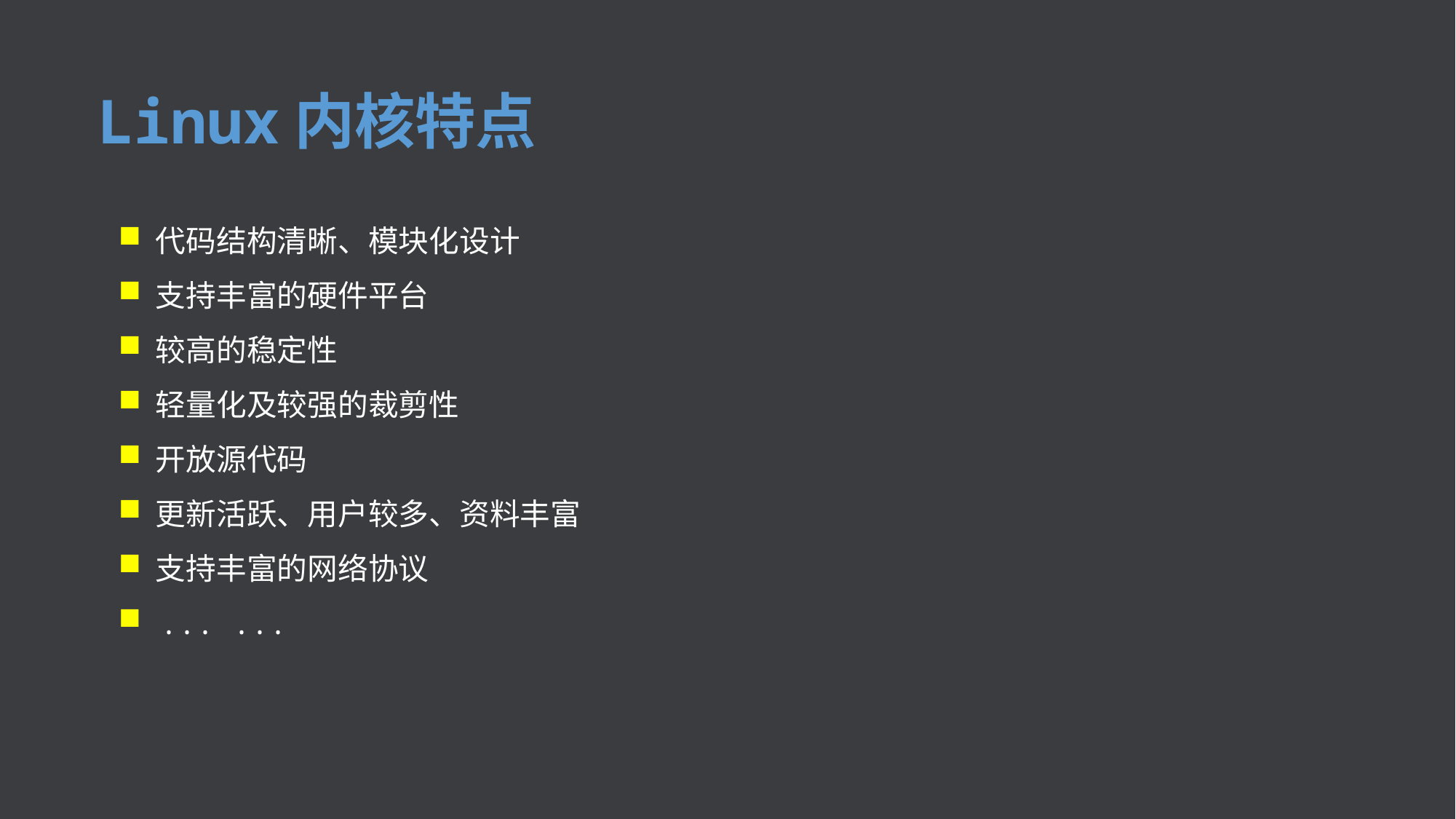

Linux内核特点

 代码结构清晰、模块化设计
 支持丰富的硬件平台
 较高的稳定性
 轻量化及较强的裁剪性
 开放源代码
 更新活跃、用户较多、资料丰富
 支持丰富的网络协议
 ... ...